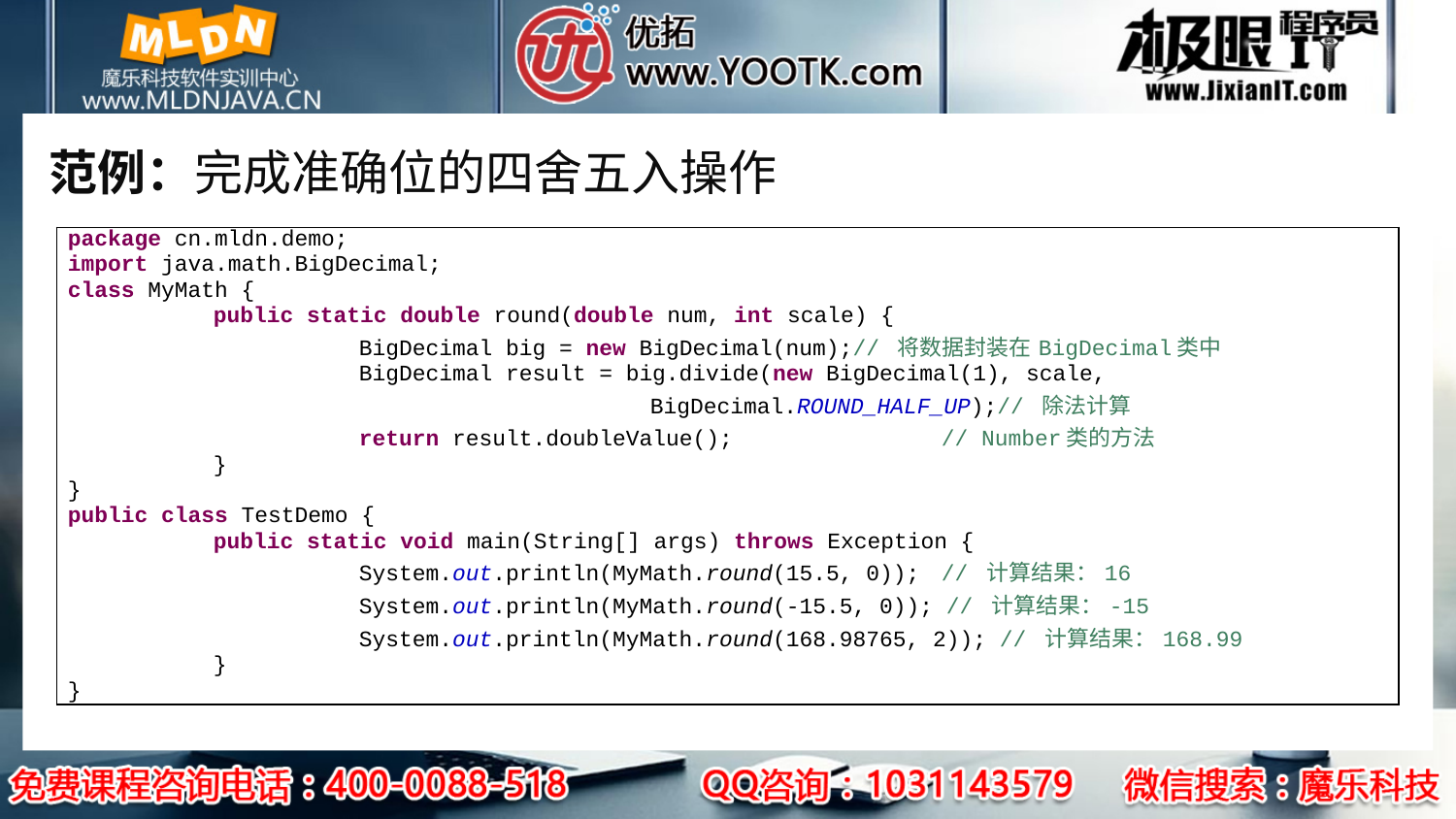

# 范例：完成准确位的四舍五入操作
| package cn.mldn.demo; import java.math.BigDecimal; class MyMath { public static double round(double num, int scale) { BigDecimal big = new BigDecimal(num);// 将数据封装在BigDecimal类中 BigDecimal result = big.divide(new BigDecimal(1), scale, BigDecimal.ROUND\_HALF\_UP);// 除法计算 return result.doubleValue(); // Number类的方法 } } public class TestDemo { public static void main(String[] args) throws Exception { System.out.println(MyMath.round(15.5, 0)); // 计算结果：16 System.out.println(MyMath.round(-15.5, 0)); // 计算结果：-15 System.out.println(MyMath.round(168.98765, 2)); // 计算结果：168.99 } } |
| --- |